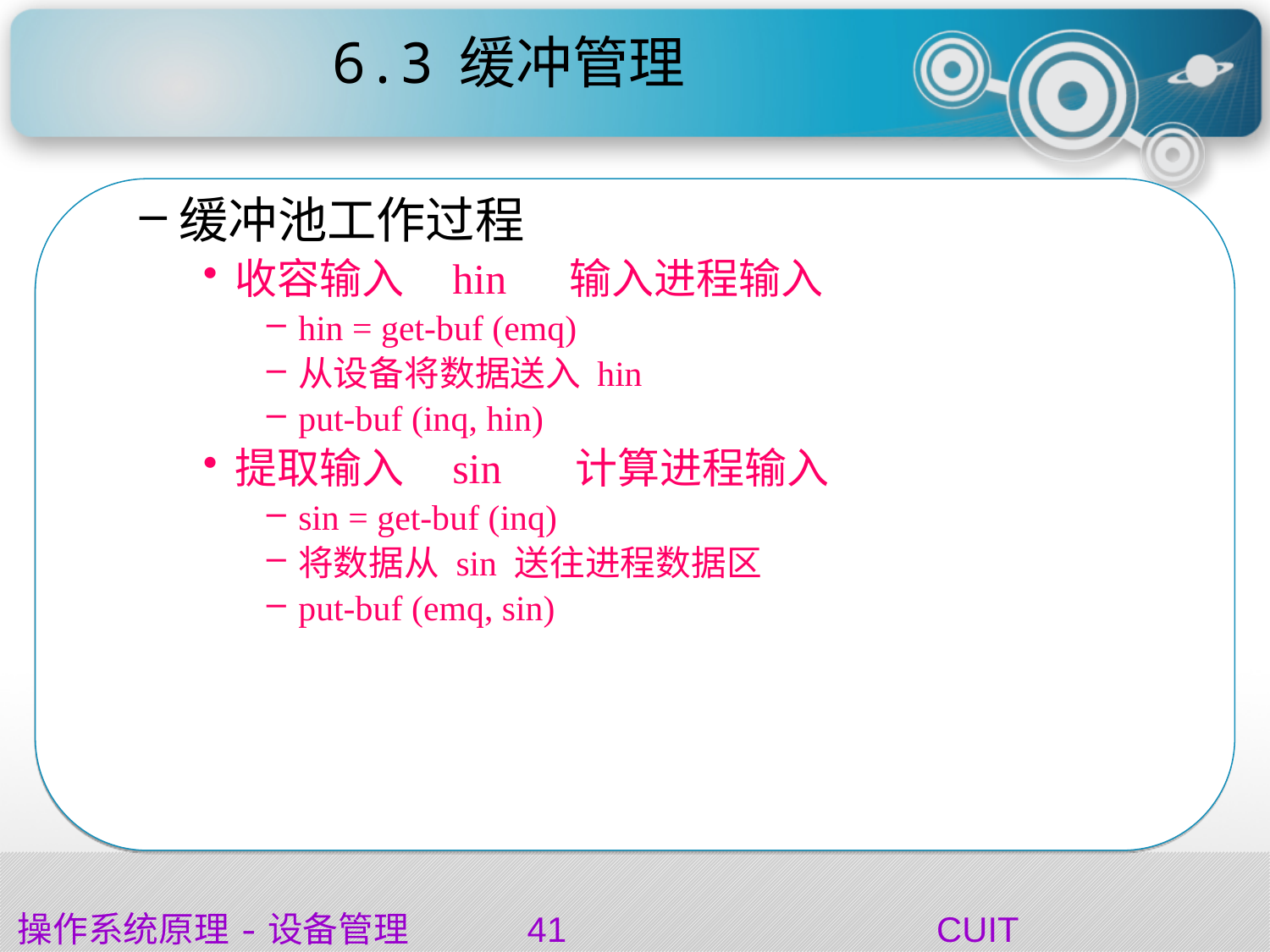

# 6.3	缓冲管理
缓冲池工作过程
收容输入    hin     输入进程输入
hin = get-buf (emq)
从设备将数据送入 hin
put-buf (inq, hin)
提取输入    sin      计算进程输入
sin = get-buf (inq)
将数据从 sin 送往进程数据区
put-buf (emq, sin)